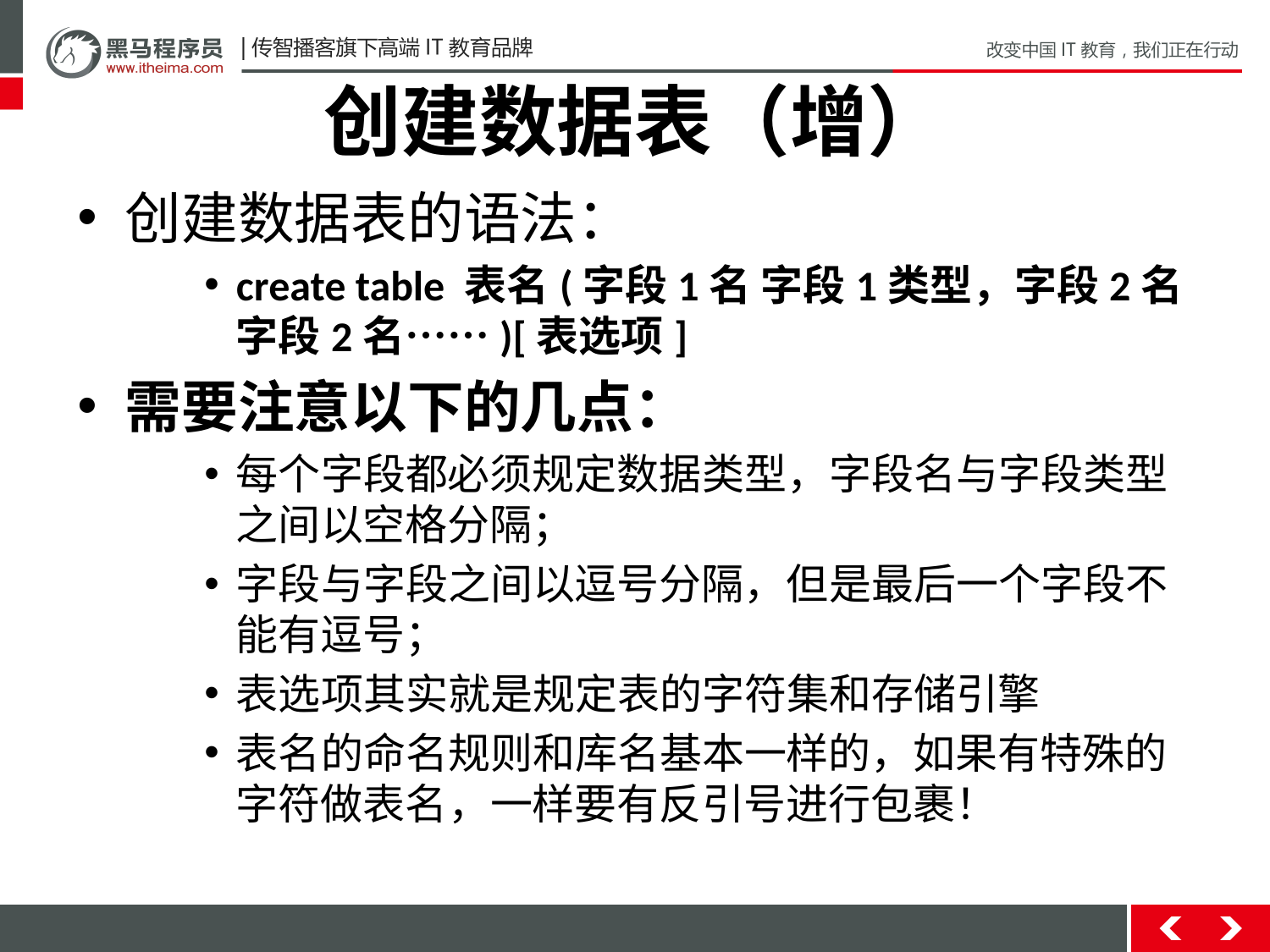

# 创建数据表（增）
创建数据表的语法：
create table 表名(字段1名 字段1类型，字段2名 字段2名……)[表选项]
需要注意以下的几点：
每个字段都必须规定数据类型，字段名与字段类型之间以空格分隔；
字段与字段之间以逗号分隔，但是最后一个字段不能有逗号；
表选项其实就是规定表的字符集和存储引擎
表名的命名规则和库名基本一样的，如果有特殊的字符做表名，一样要有反引号进行包裹！